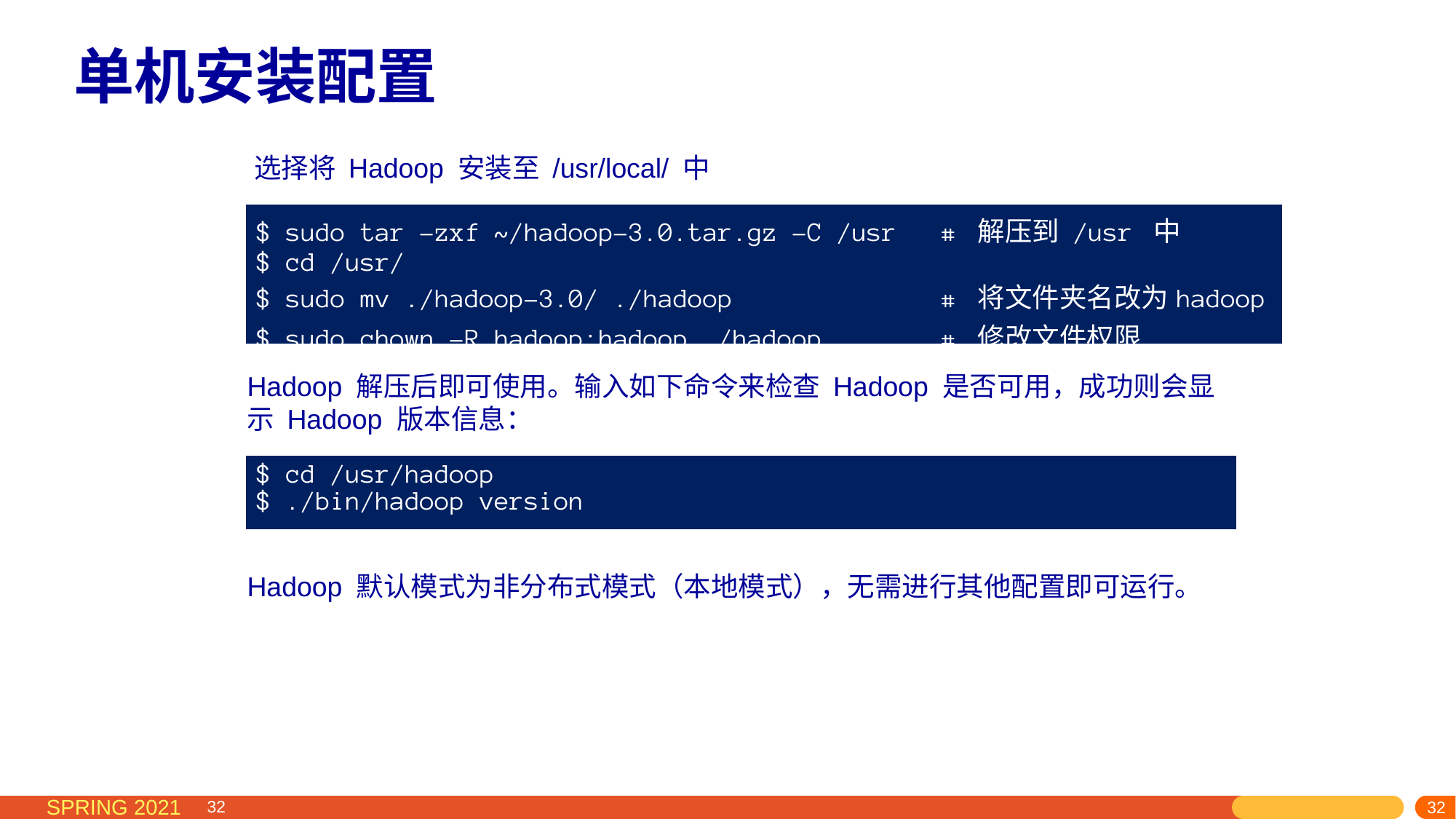

# 单机安装配置
选择将 Hadoop 安装至 /usr/local/ 中
| $ sudo tar -zxf ~/hadoop-3.0.tar.gz -C /usr # 解压到 /usr 中 $ cd /usr/ $ sudo mv ./hadoop-3.0/ ./hadoop # 将文件夹名改为hadoop $ sudo chown -R hadoop:hadoop ./hadoop # 修改文件权限 |
| --- |
Hadoop 解压后即可使用。输入如下命令来检查 Hadoop 是否可用，成功则会显示 Hadoop 版本信息：
| $ cd /usr/hadoop $ ./bin/hadoop version |
| --- |
Hadoop 默认模式为非分布式模式（本地模式），无需进行其他配置即可运行。